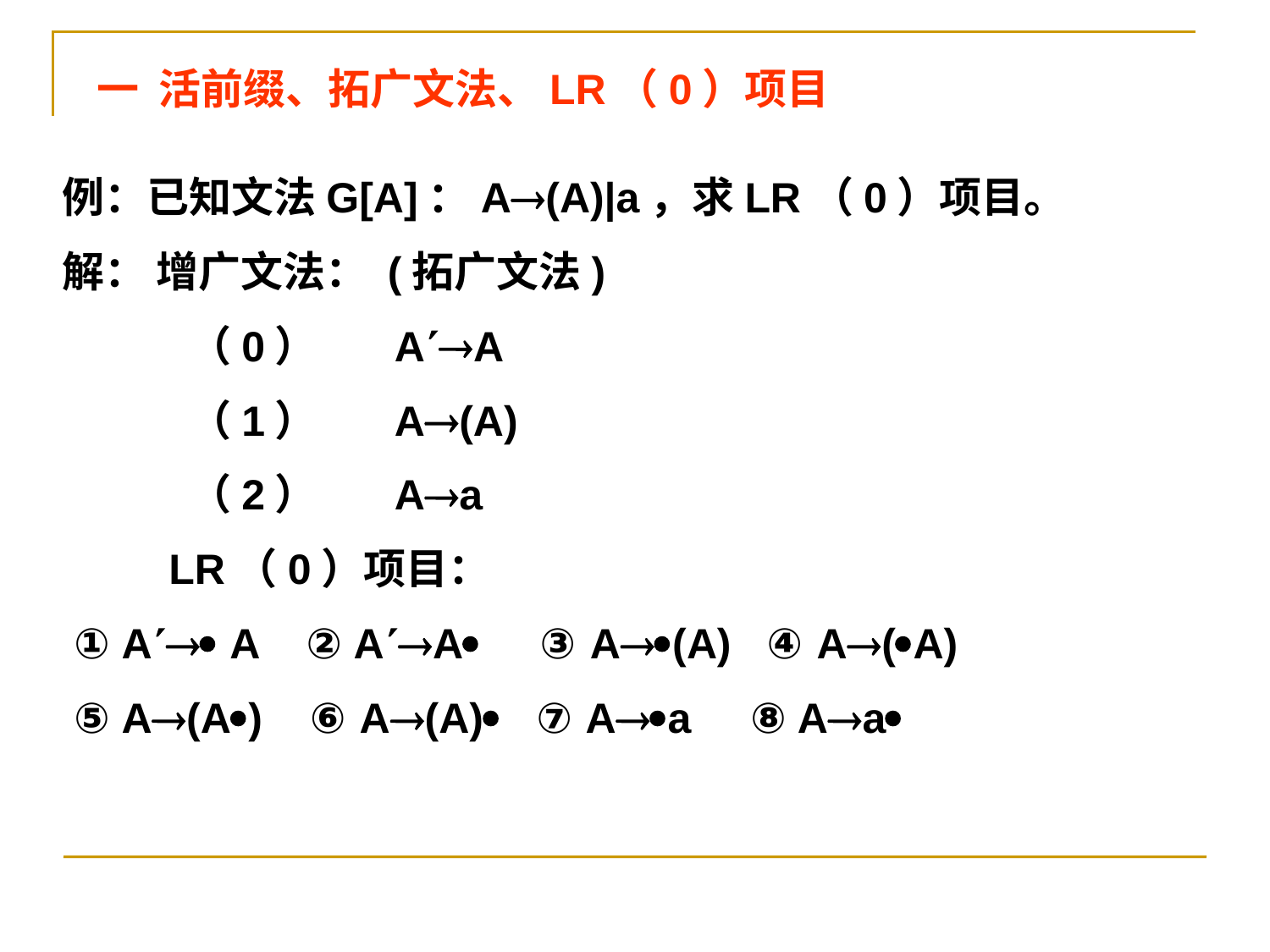

一  活前缀、拓广文法、LR（0）项目
例：已知文法G[A]：A→(A)|a，求LR（0）项目。
解： 增广文法： (拓广文法)
	（0）       A′→A
	（1）       A→(A)
	（2）       A→a
         LR（0）项目：
 ① A′→• A    ② A′→A•     ③ A→•(A)   ④ A→(•A)
 ⑤ A→(A•)    ⑥ A→(A)•   ⑦ A→•a     ⑧ A→a•

52